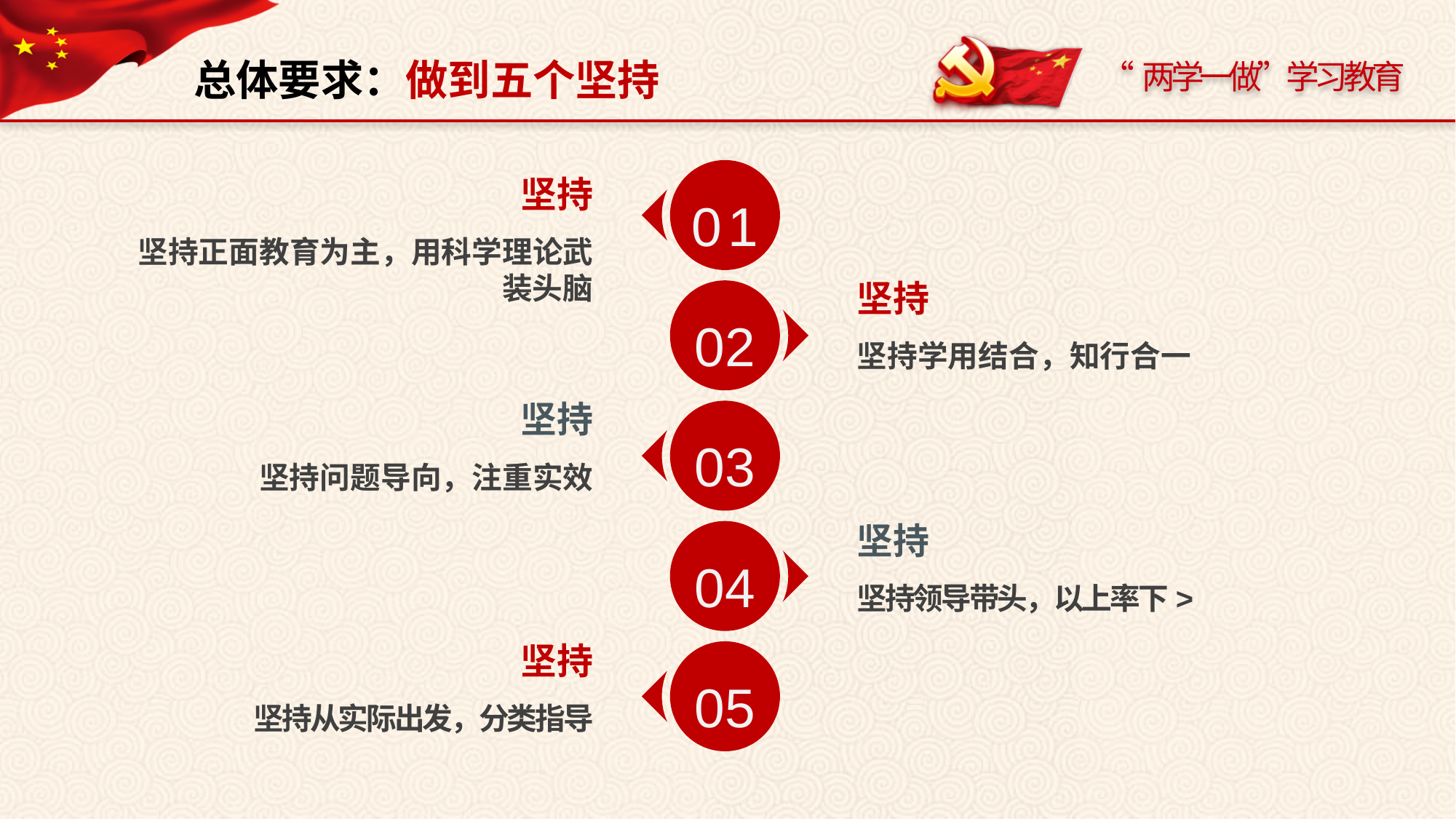

总体要求：做到五个坚持

01
坚持

坚持正面教育为主，用科学理论武装头脑
坚持

02

坚持学用结合，知行合一
坚持

03

坚持问题导向，注重实效
坚持

04

坚持领导带头，以上率下>
坚持

05

坚持从实际出发，分类指导